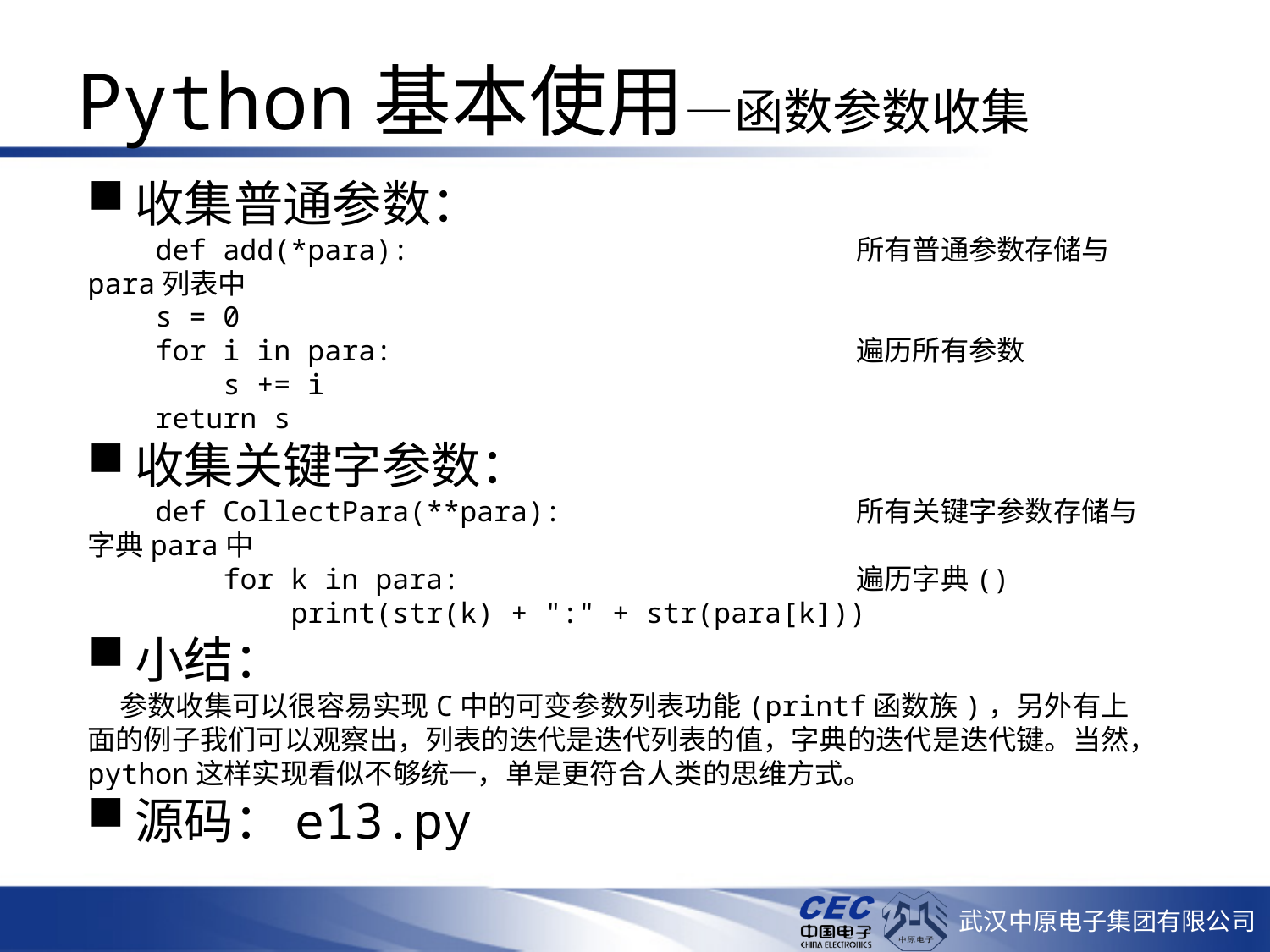

# Python基本使用—函数参数收集
收集普通参数：
    def add(*para):                          所有普通参数存储与para列表中
    s = 0
    for i in para:                           遍历所有参数
        s += i
    return s
收集关键字参数：
    def CollectPara(**para):                 所有关键字参数存储与字典para中
        for k in para:                       遍历字典()
            print(str(k) + ":" + str(para[k]))
小结：
    参数收集可以很容易实现C中的可变参数列表功能(printf函数族)，另外有上面的例子我们可以观察出，列表的迭代是迭代列表的值，字典的迭代是迭代键。当然，python这样实现看似不够统一，单是更符合人类的思维方式。
源码：e13.py